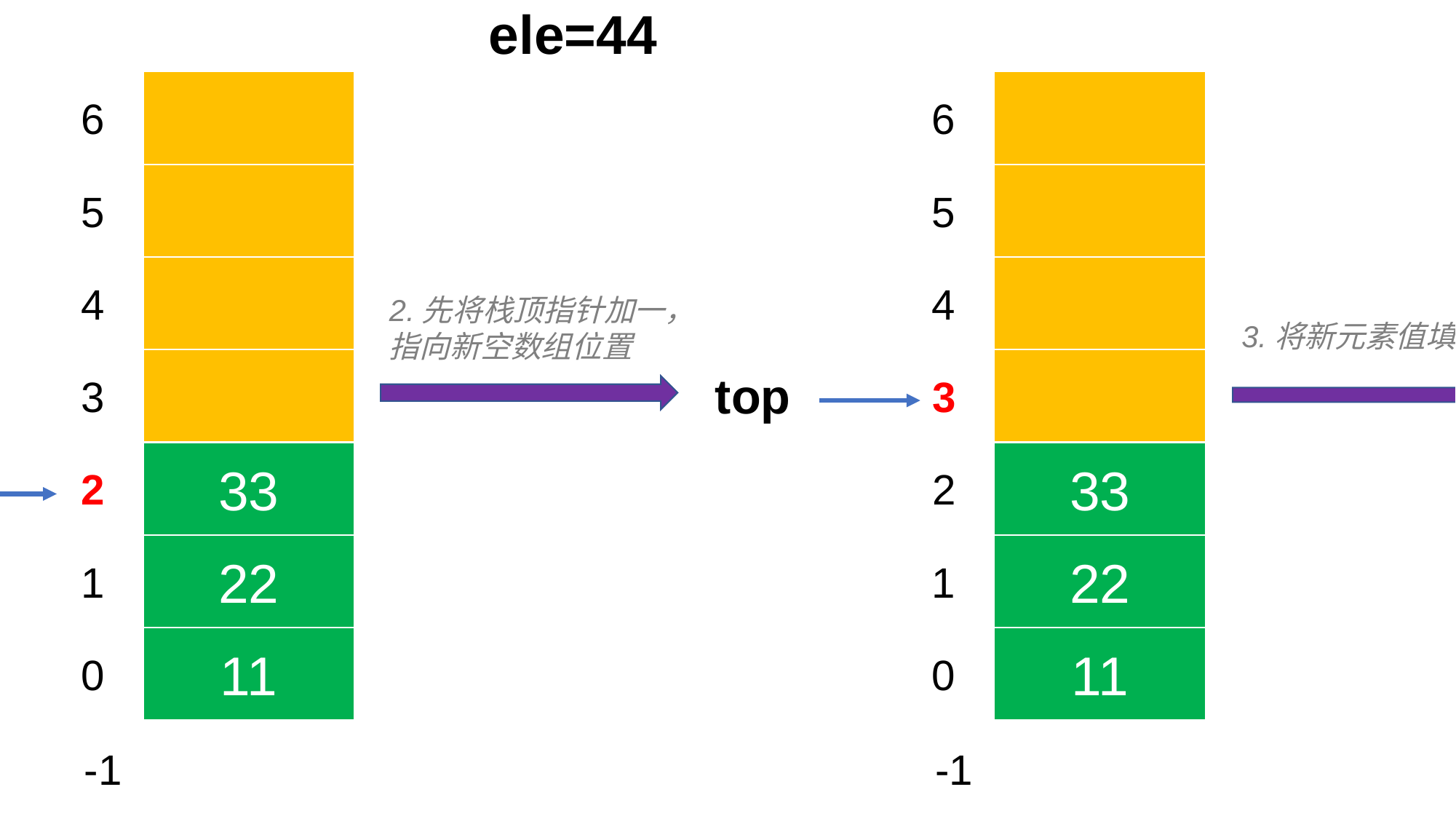

ele=44

6
6
6

5
5
5

4
4
4
2.先将栈顶指针加一，
指向新空数组位置
3.将新元素值填充到新位置中

44
top
top
3
3
3

33
33
33
top
2
2
2
22
22
22
1
1
1
11
11
11
0
0
0
-1
-1
-1